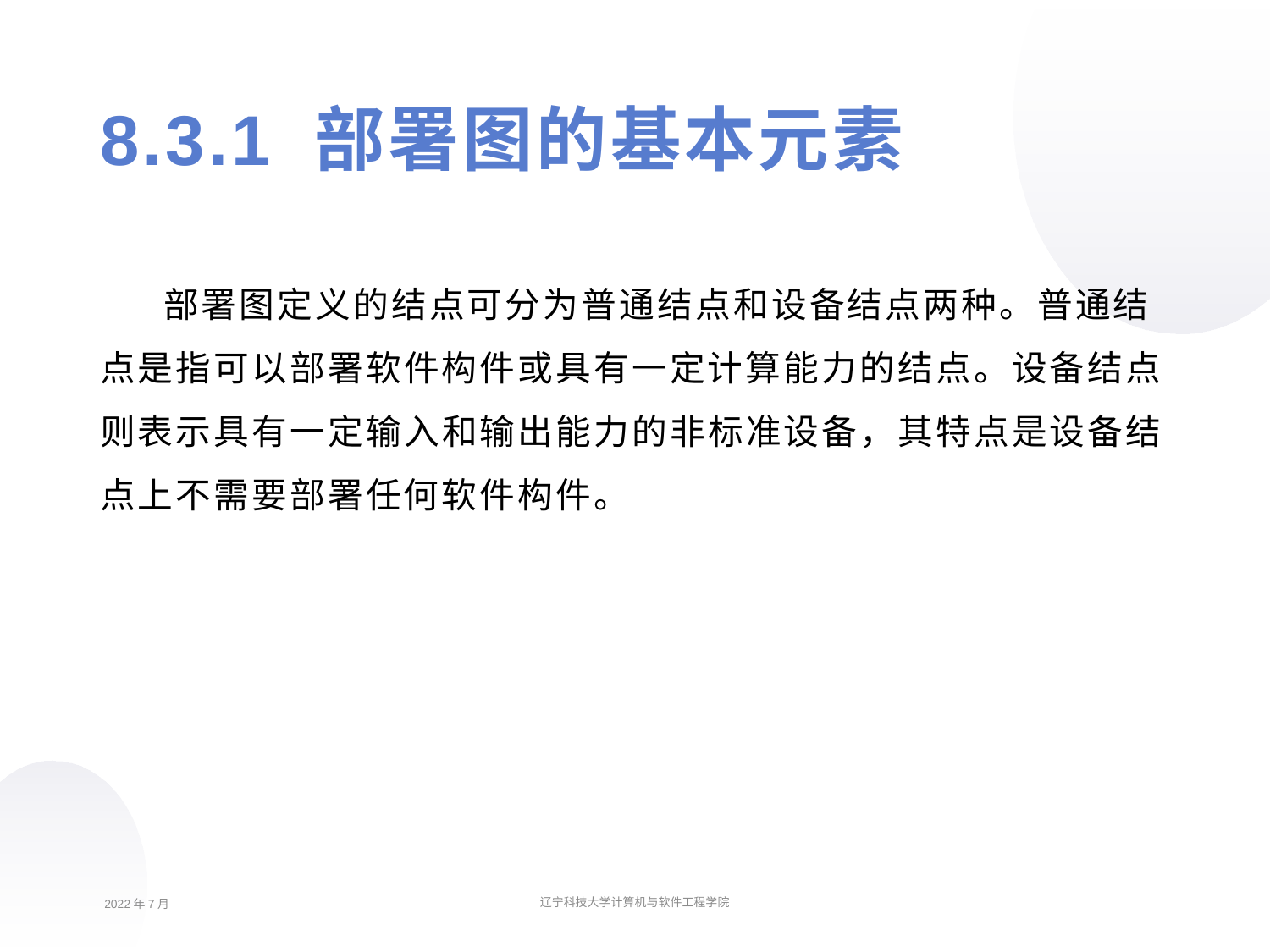

8.3.1 部署图的基本元素
部署图定义的结点可分为普通结点和设备结点两种。普通结点是指可以部署软件构件或具有一定计算能力的结点。设备结点则表示具有一定输入和输出能力的非标准设备，其特点是设备结点上不需要部署任何软件构件。

2022年7月
辽宁科技大学计算机与软件工程学院
68